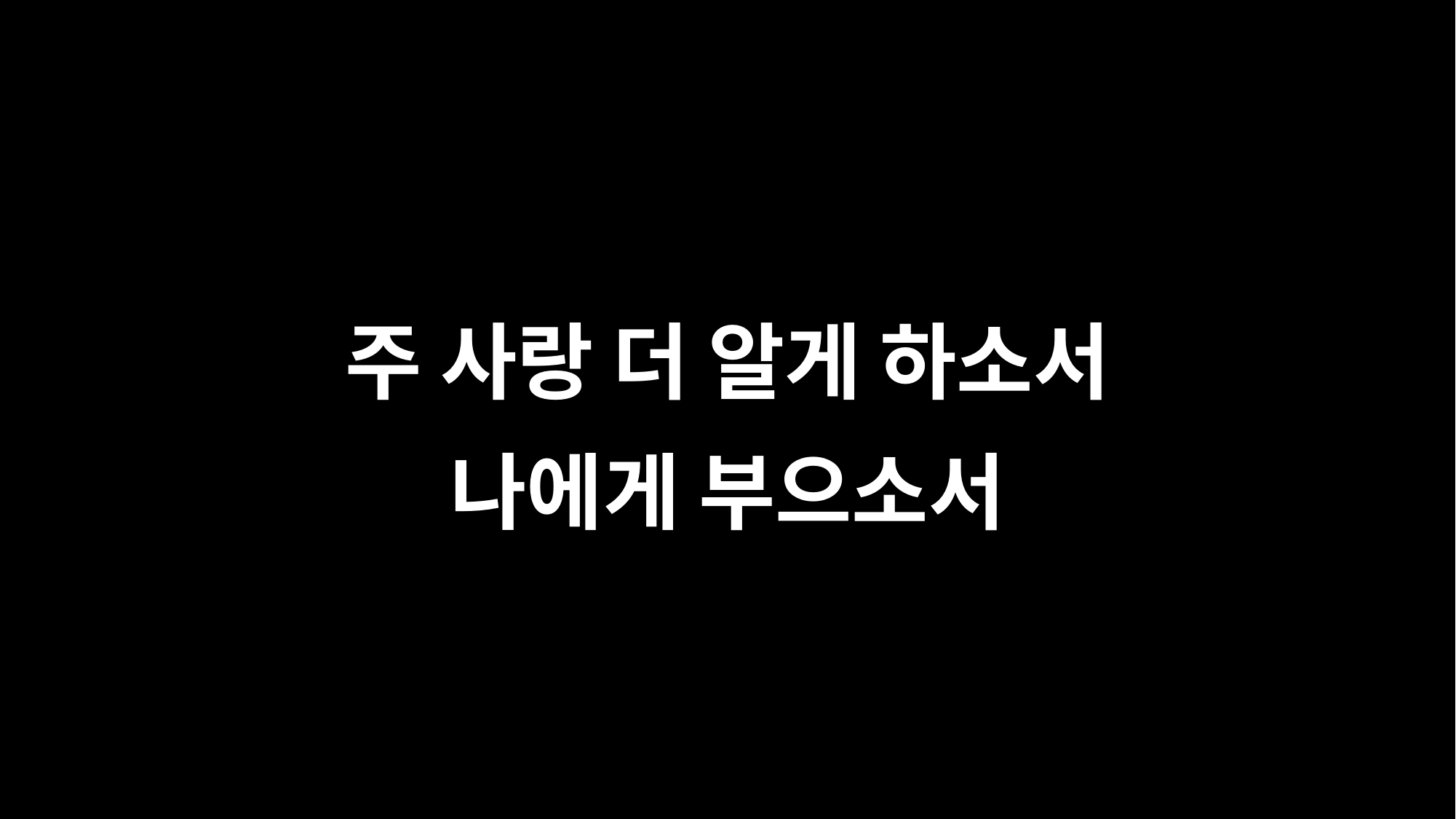

주 사랑 더 알게 하소서
나에게 부으소서